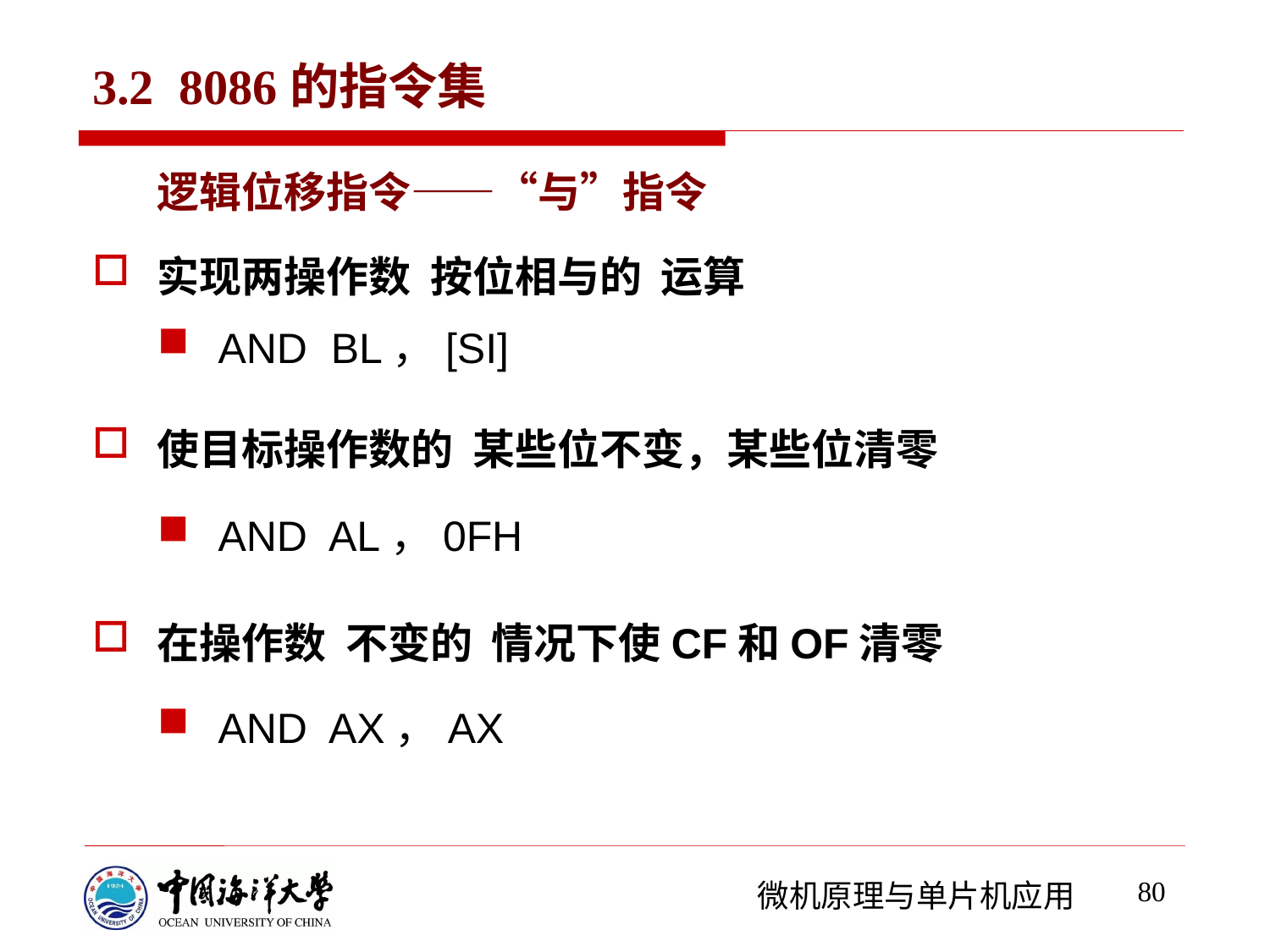

# 3.2  8086的指令集
逻辑位移指令——“与”指令
实现两操作数  按位相与的  运算
AND  BL，[SI]
使目标操作数的  某些位不变，某些位清零
AND  AL，0FH
在操作数  不变的  情况下使CF和OF清零
AND  AX，AX

80